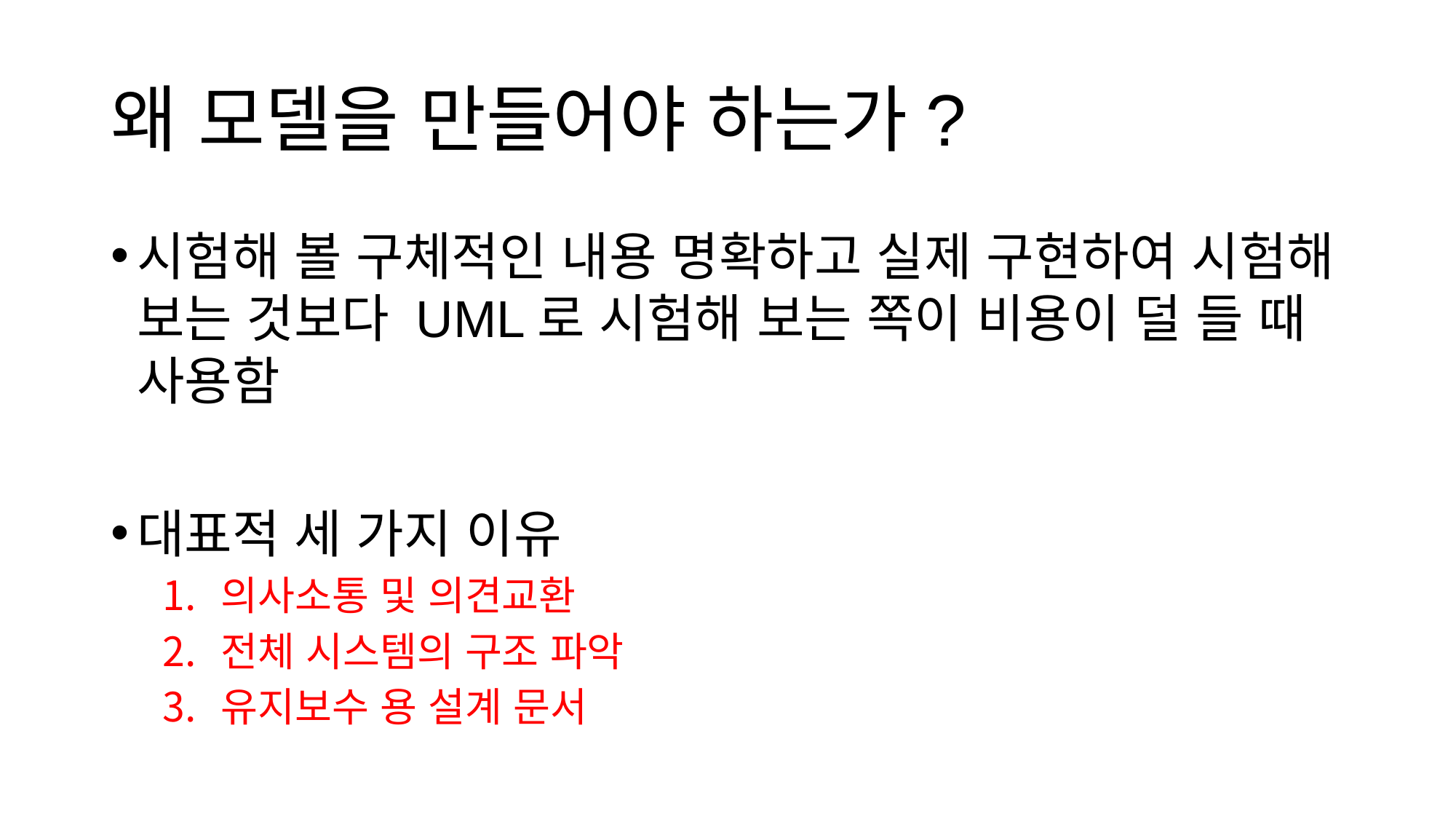

# 왜 모델을 만들어야 하는가?
시험해 볼 구체적인 내용 명확하고 실제 구현하여 시험해 보는 것보다 UML로 시험해 보는 쪽이 비용이 덜 들 때 사용함

대표적 세 가지 이유
의사소통 및 의견교환
전체 시스템의 구조 파악
유지보수 용 설계 문서